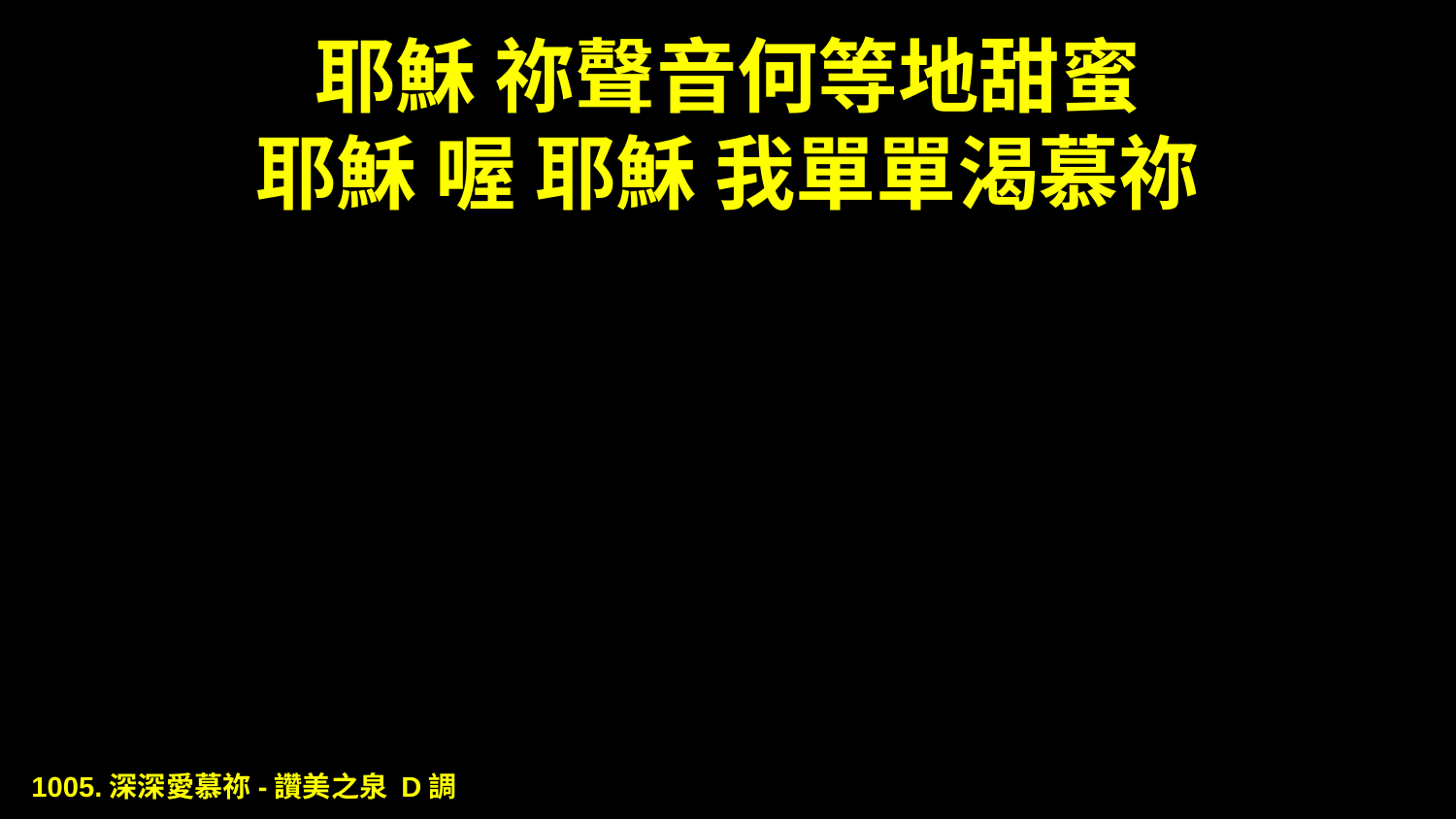

# 耶穌 祢聲音何等地甜蜜 耶穌 喔 耶穌 我單單渴慕祢
1005.深深愛慕祢-讚美之泉 D調